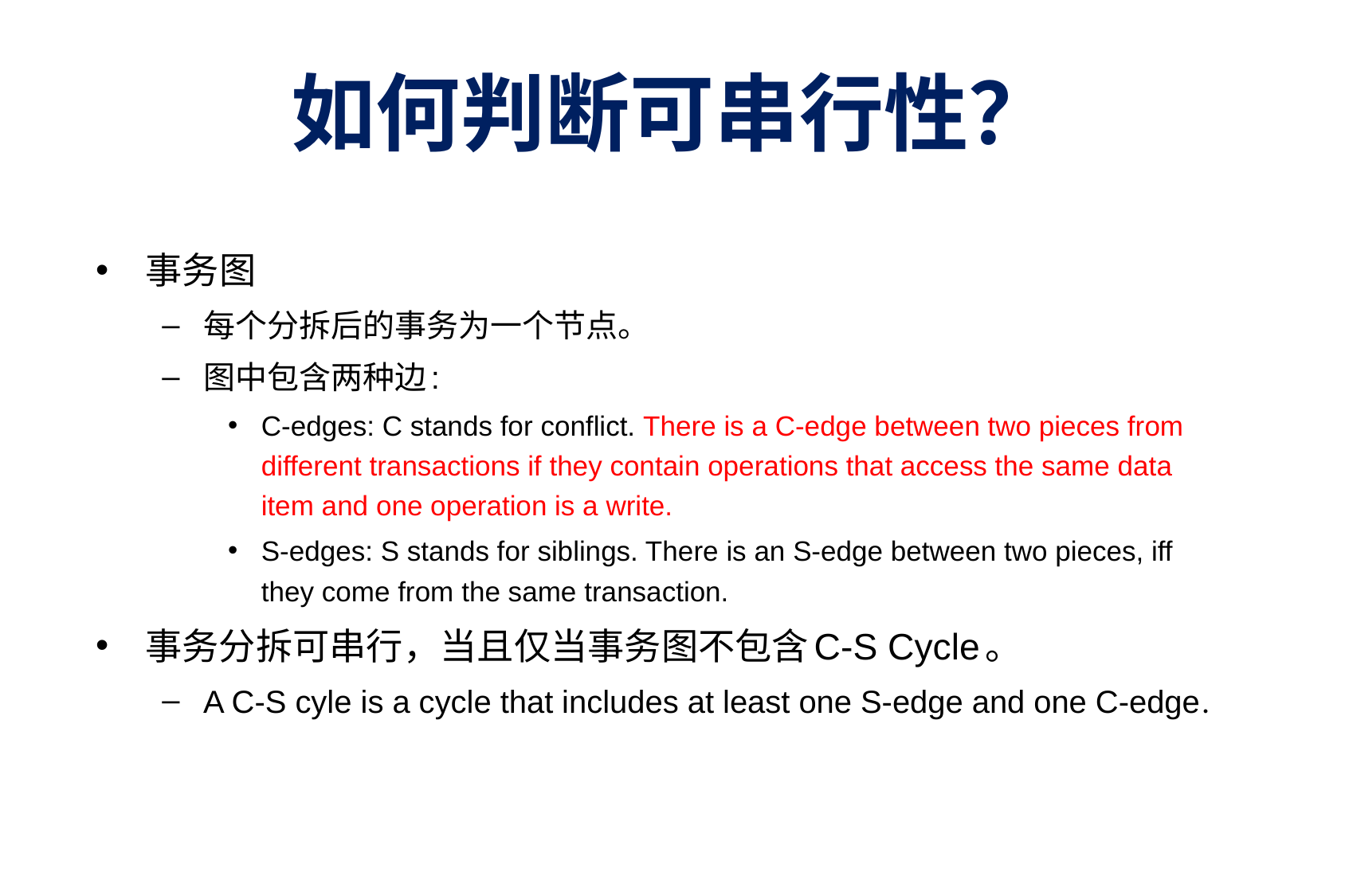

# 如何判断可串行性？
事务图
每个分拆后的事务为一个节点。
图中包含两种边:
C-edges: C stands for conflict. There is a C-edge between two pieces from different transactions if they contain operations that access the same data item and one operation is a write.
S-edges: S stands for siblings. There is an S-edge between two pieces, iff they come from the same transaction.
事务分拆可串行，当且仅当事务图不包含C-S Cycle。
A C-S cyle is a cycle that includes at least one S-edge and one C-edge.